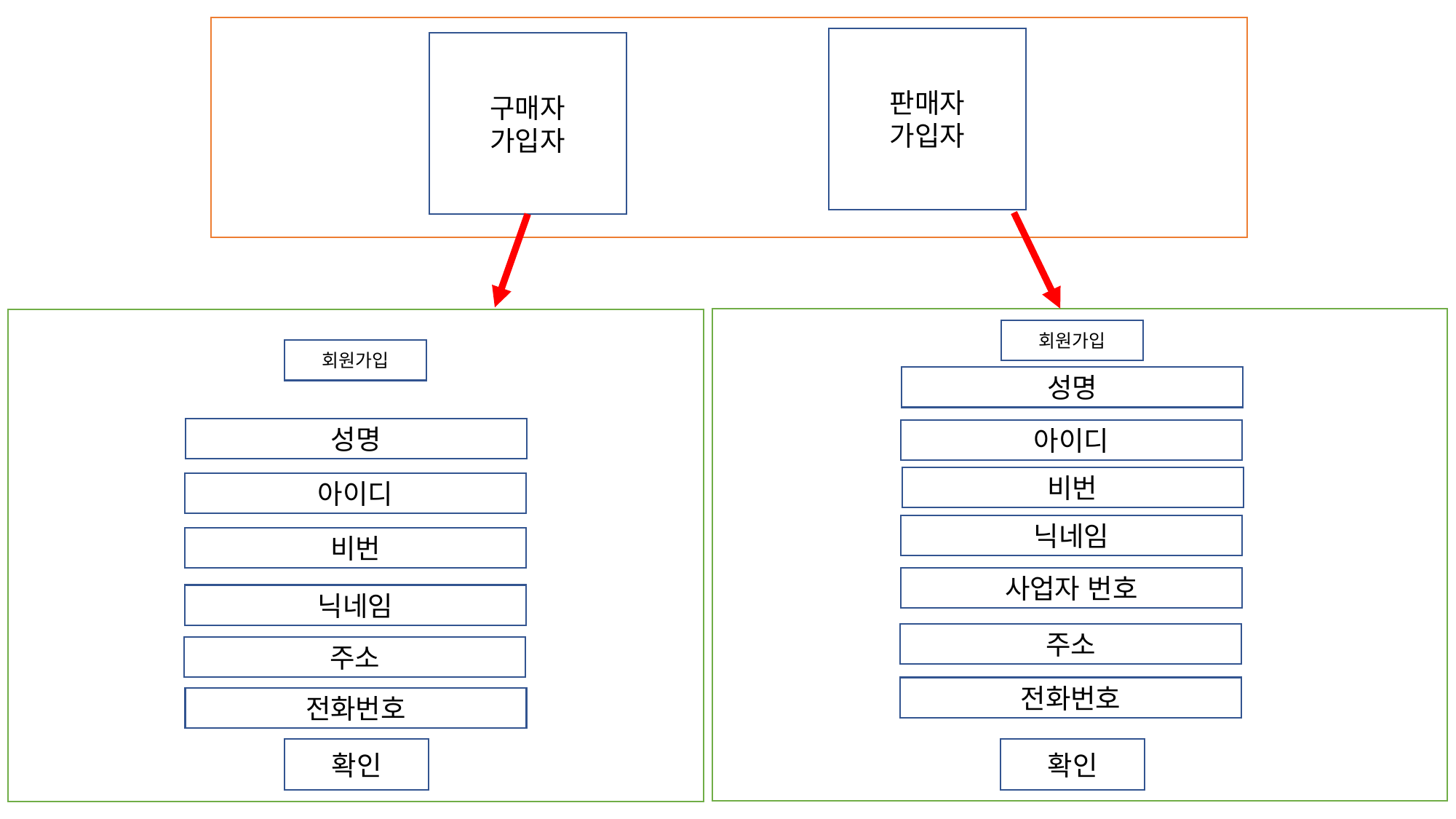

판매자
가입자
구매자
가입자

회원가입
회원가입
성명
성명
아이디
비번
아이디
닉네임
비번
사업자 번호
닉네임
주소
주소
전화번호
전화번호
확인
확인